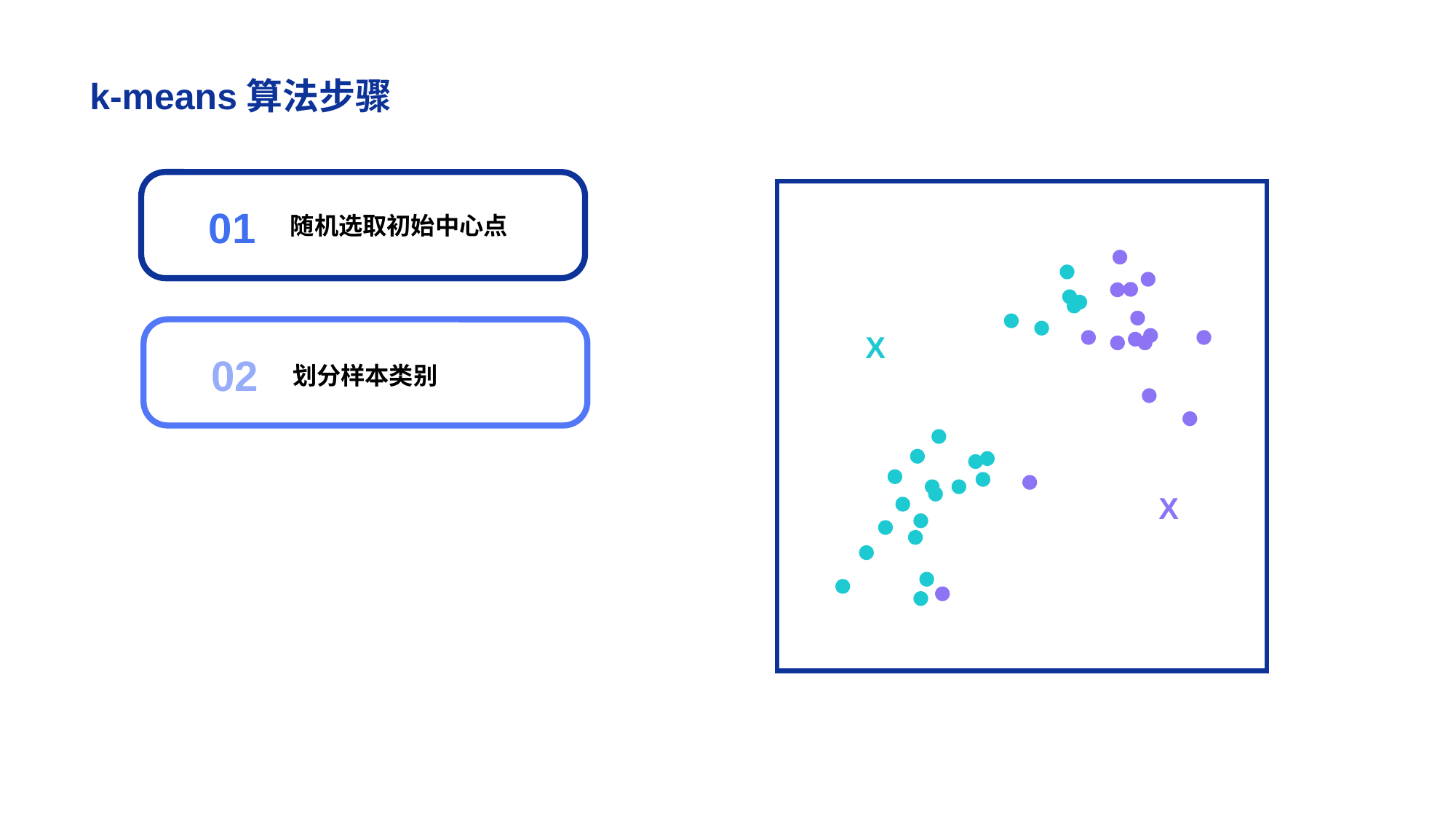

# k-means算法步骤

01
随机选取初始中心点

X

02
划分样本类别

X